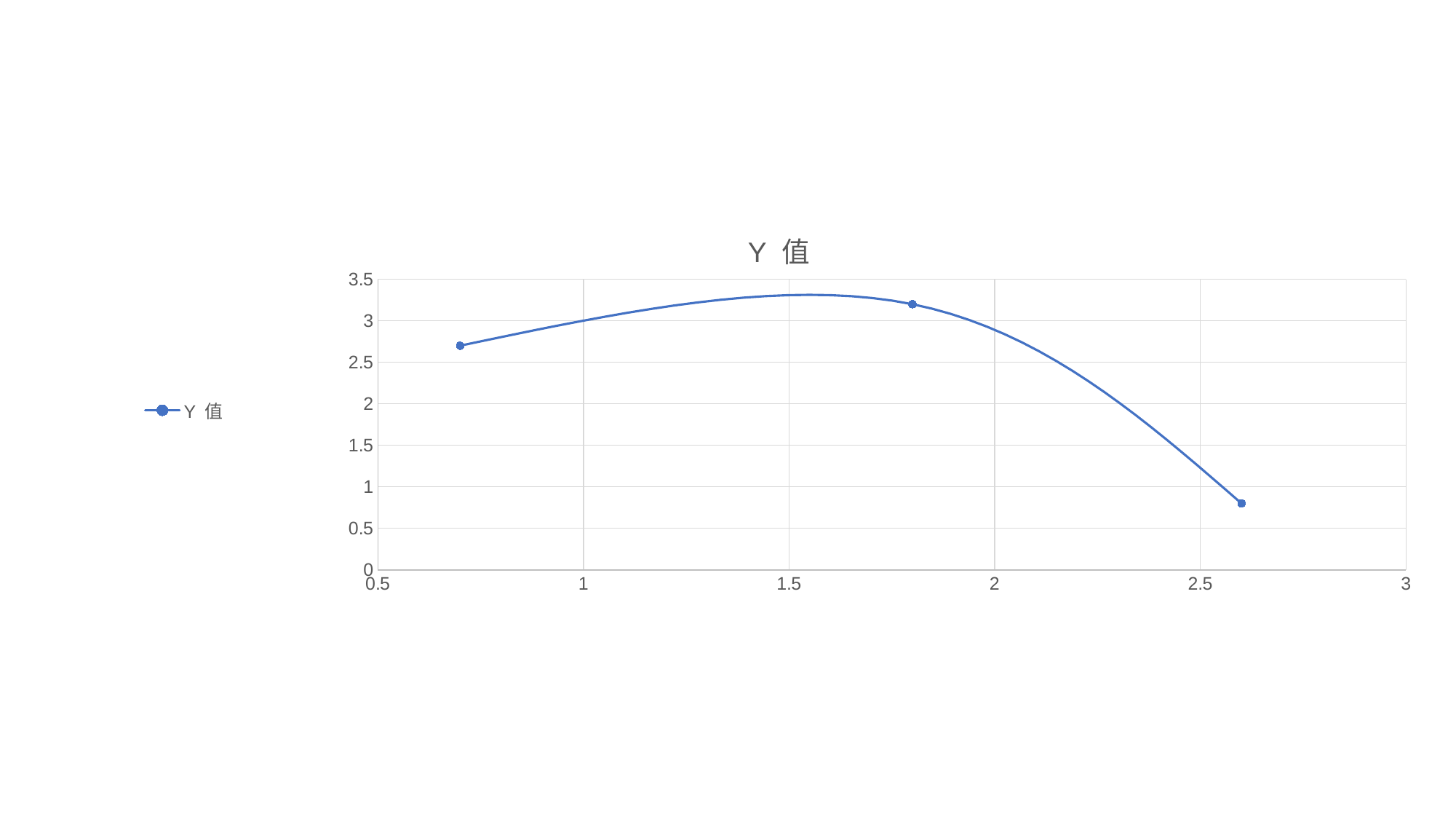

### Chart:

| Category | Y 值 |
|---|---|